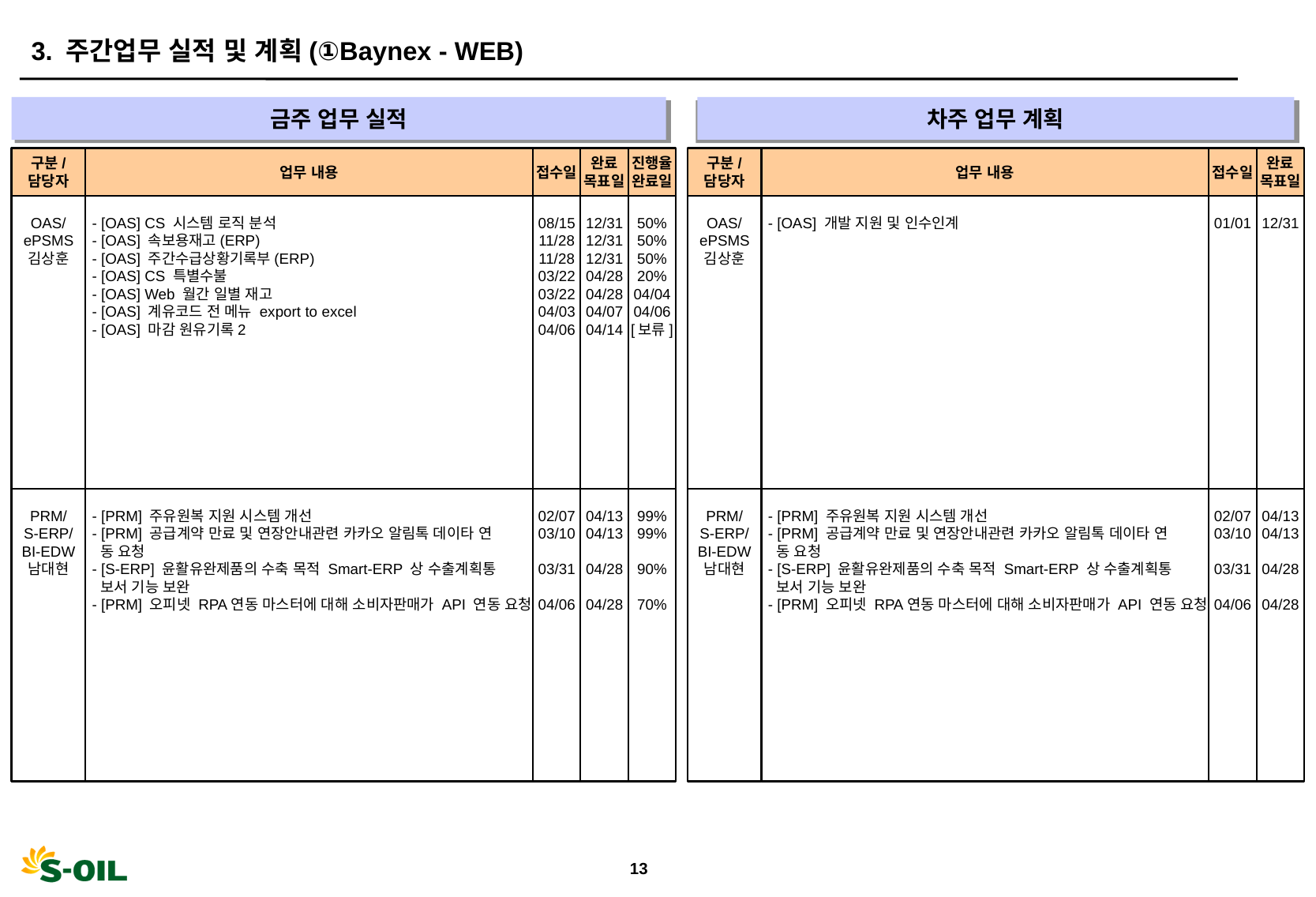

3. 주간업무 실적 및 계획(①Baynex - WEB)
금주 업무 실적
차주 업무 계획
" "
" "
구분/
담당자
업무 내용
접수일
완료
목표일
진행율
완료일
구분/
담당자
업무 내용
접수일
완료
목표일
OAS/
ePSMS
김상훈

- [OAS] CS 시스템 로직 분석
- [OAS] 속보용재고(ERP)
- [OAS] 주간수급상황기록부(ERP)
- [OAS] CS 특별수불
- [OAS] Web 월간 일별 재고
- [OAS] 계유코드 전 메뉴 export to excel
- [OAS] 마감 원유기록2
08/15
11/28
11/28
03/22
03/22
04/03
04/06
12/31
12/31
12/31
04/28
04/28
04/07
04/14
50%
50%
50%
20%
04/04
04/06
[보류]
OAS/
ePSMS
김상훈

- [OAS] 개발 지원 및 인수인계
01/01
12/31
PRM/
S-ERP/
BI-EDW
남대현

- [PRM] 주유원복 지원 시스템 개선
- [PRM] 공급계약 만료 및 연장안내관련 카카오 알림톡 데이타 연
  동 요청
- [S-ERP] 윤활유완제품의 수축 목적 Smart-ERP 상 수출계획통
  보서 기능 보완
- [PRM] 오피넷 RPA연동 마스터에 대해 소비자판매가 API 연동 요청
02/07
03/10
03/31
04/06
04/13
04/13
04/28
04/28
99%
99%
90%
70%
PRM/
S-ERP/
BI-EDW
남대현

- [PRM] 주유원복 지원 시스템 개선
- [PRM] 공급계약 만료 및 연장안내관련 카카오 알림톡 데이타 연
  동 요청
- [S-ERP] 윤활유완제품의 수축 목적 Smart-ERP 상 수출계획통
  보서 기능 보완
- [PRM] 오피넷 RPA연동 마스터에 대해 소비자판매가 API 연동 요청
02/07
03/10
03/31
04/06
04/13
04/13
04/28
04/28